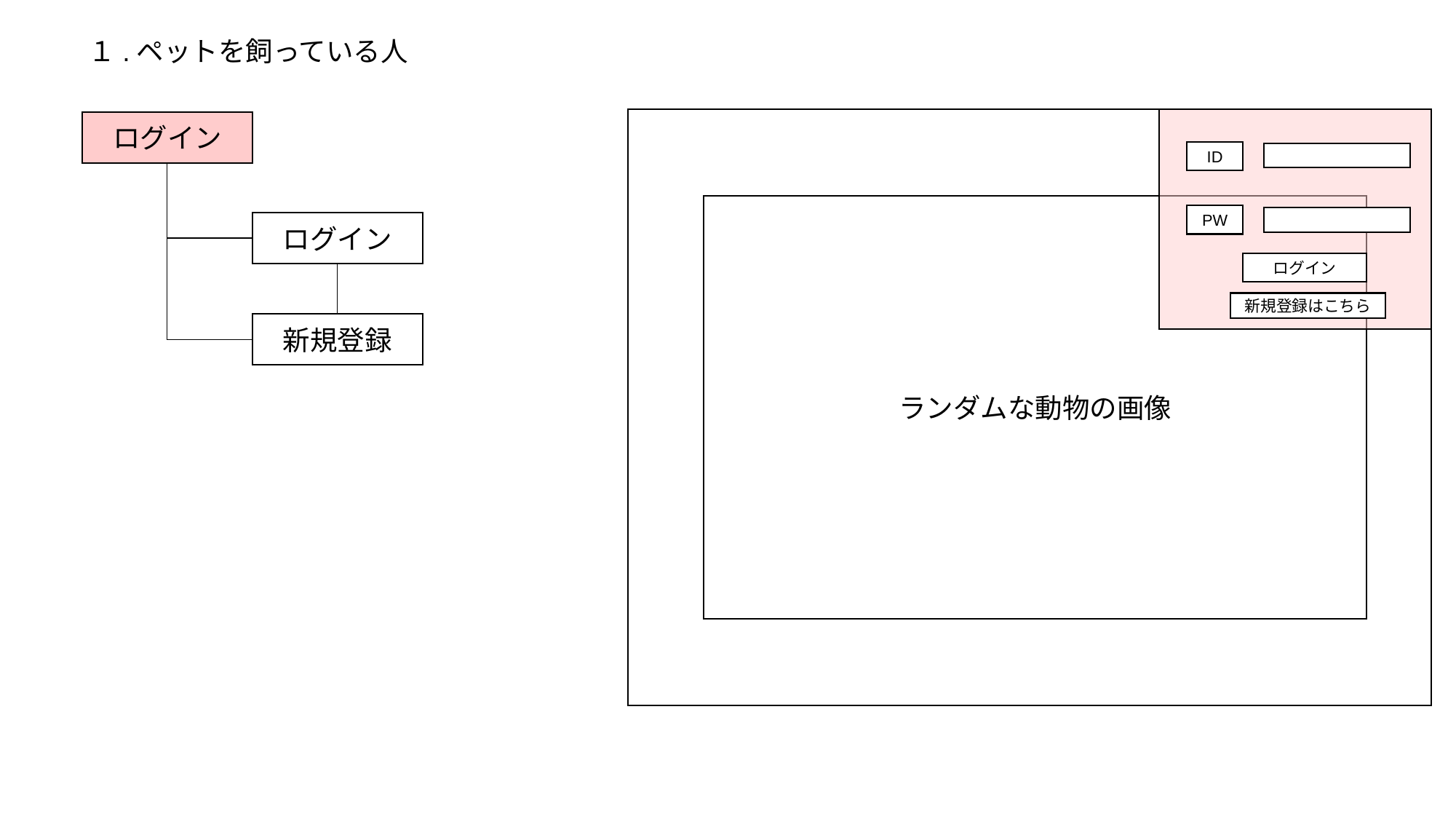

１.ペットを飼っている人

ログイン
ID

ランダムな動物の画像
PW

ログイン
ログイン
新規登録はこちら
新規登録